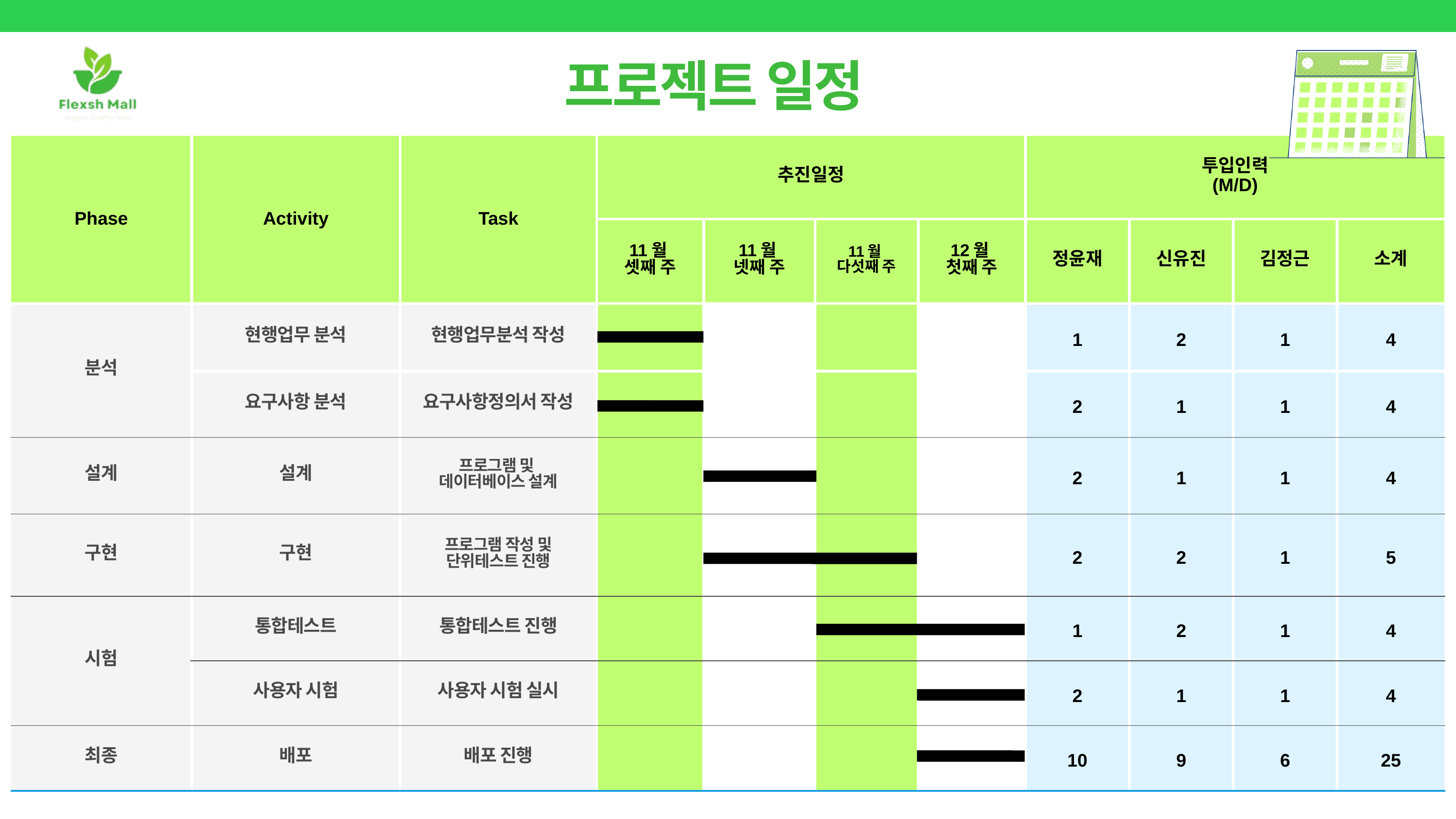

프로젝트 일정
| Phase | Activity | Task | 추진일정 | 추진일정 | 추진일정 | 추진일정 | 투입인력 (M/D) | 투입인력 (M/D) | 투입인력 (M/D) | 투입인력 (M/D) |
| --- | --- | --- | --- | --- | --- | --- | --- | --- | --- | --- |
| Phase | Activity | Task | 11월 셋째 주 | 11월 넷째 주 | 11월 다섯째 주 | 12월 첫째 주 | 정윤재 | 신유진 | 김정근 | 소계 |
| 분석 | 현행업무 분석 | 현행업무분석 작성 |  |  |  |  | 1 | 2 | 1 | 4 |
| 분석 | 요구사항 분석 | 요구사항정의서 작성 |  |  |  |  | 2 | 1 | 1 | 4 |
| 설계 | 설계 | 프로그램 및 데이터베이스 설계 |  |  |  |  | 2 | 1 | 1 | 4 |
| 구현 | 구현 | 프로그램 작성 및 단위테스트 진행 |  |  |  |  | 2 | 2 | 1 | 5 |
| 시험 | 통합테스트 | 통합테스트 진행 |  |  |  |  | 1 | 2 | 1 | 4 |
| 시험 | 사용자 시험 | 사용자 시험 실시 |  |  |  |  | 2 | 1 | 1 | 4 |
| 최종 | 배포 | 배포 진행 |  |  |  |  | 10 | 9 | 6 | 25 |